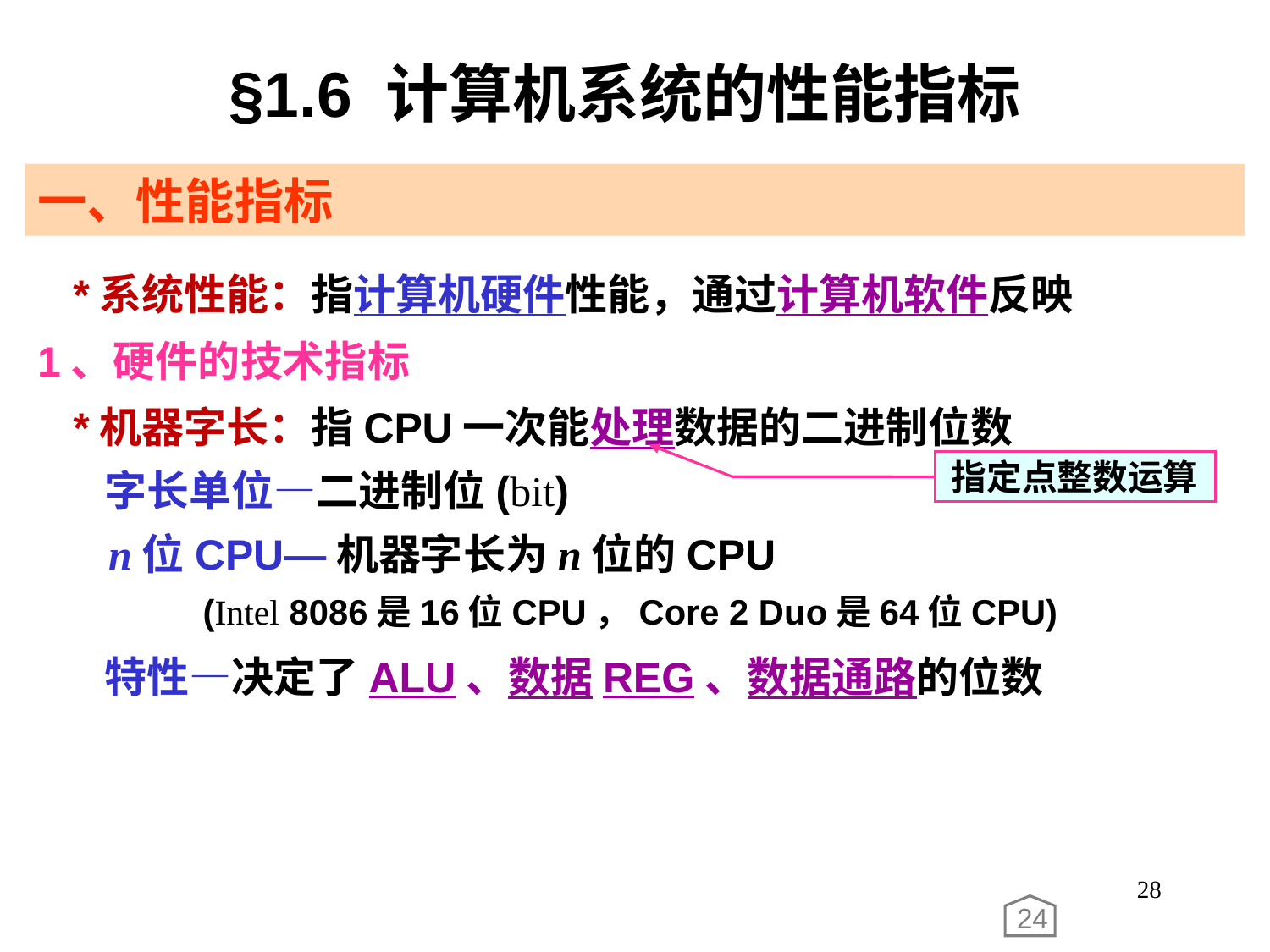

§1.6 计算机系统的性能指标
一、性能指标
   *系统性能：指计算机硬件性能，通过计算机软件反映
1、硬件的技术指标
   *机器字长：指CPU一次能处理数据的二进制位数
      字长单位—二进制位(bit)
      n位CPU—机器字长为n位的CPU
                 (Intel 8086是16位CPU，Core 2 Duo是64位CPU)
指定点整数运算
      特性—决定了ALU、数据REG、数据通路的位数
28

24